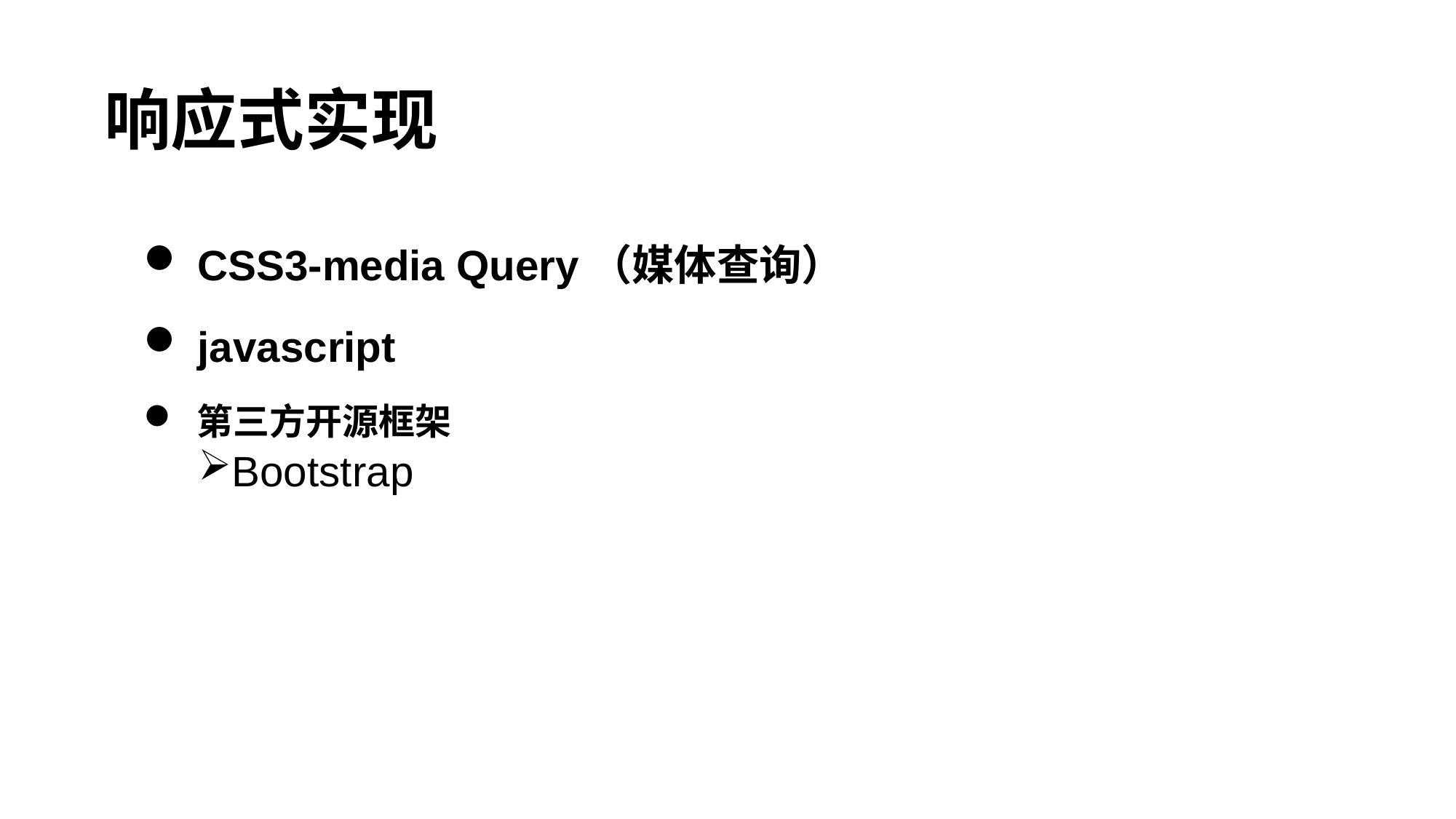

# 响应式实现
 CSS3-media Query（媒体查询）
 javascript
 第三方开源框架
Bootstrap